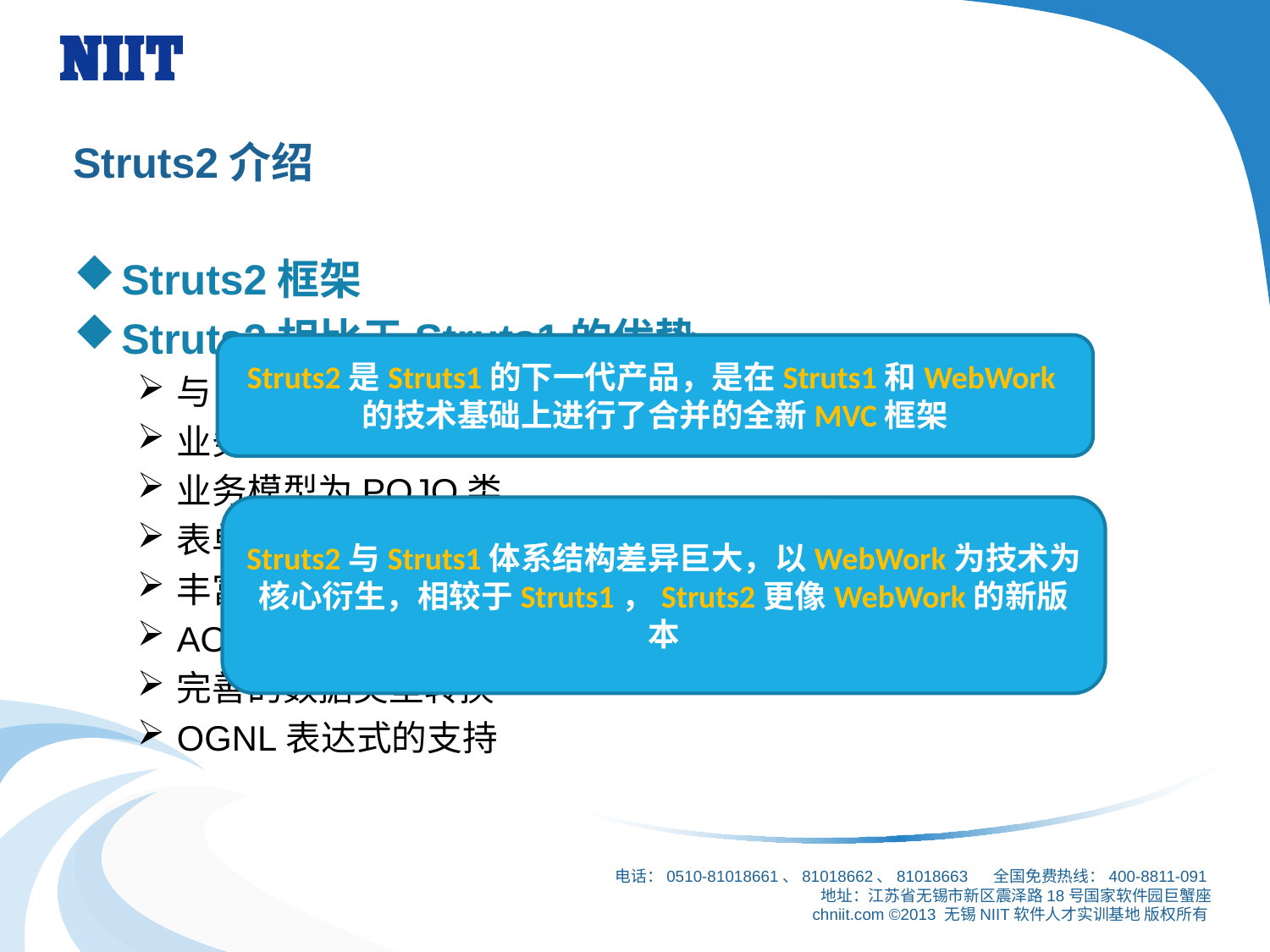

# Struts2介绍
Struts2框架
Struts2相比于Struts1的优势
与JSP/Servlet低耦合
业务模型不需要考虑线程安全
业务模型为POJO类
表单模型的简化
丰富的视图技术支持
AOP设计与拦截器的运用
完善的数据类型转换
OGNL表达式的支持

Struts2是Struts1的下一代产品，是在Struts1和WebWork的技术基础上进行了合并的全新MVC框架
Struts2与Struts1体系结构差异巨大，以WebWork为技术为核心衍生，相较于Struts1，Struts2更像WebWork的新版本